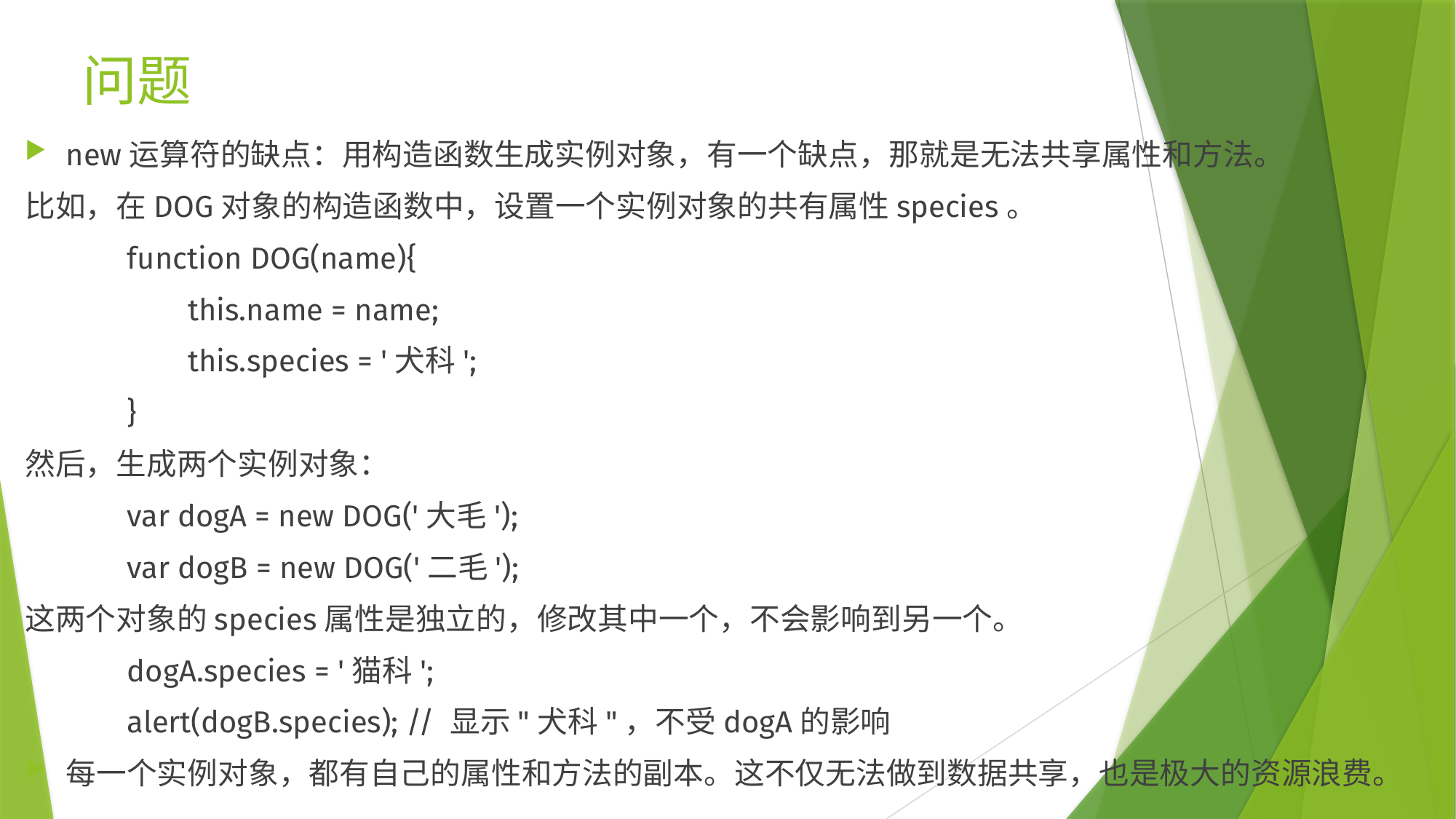

# 问题
new运算符的缺点：用构造函数生成实例对象，有一个缺点，那就是无法共享属性和方法。
比如，在DOG对象的构造函数中，设置一个实例对象的共有属性species。
    　　function DOG(name){
    　　　　this.name = name;
    　　　　this.species = '犬科';
    　　}
然后，生成两个实例对象：
    　　var dogA = new DOG('大毛');
    　　var dogB = new DOG('二毛');
这两个对象的species属性是独立的，修改其中一个，不会影响到另一个。
    　　dogA.species = '猫科';
    　　alert(dogB.species); // 显示"犬科"，不受dogA的影响
每一个实例对象，都有自己的属性和方法的副本。这不仅无法做到数据共享，也是极大的资源浪费。